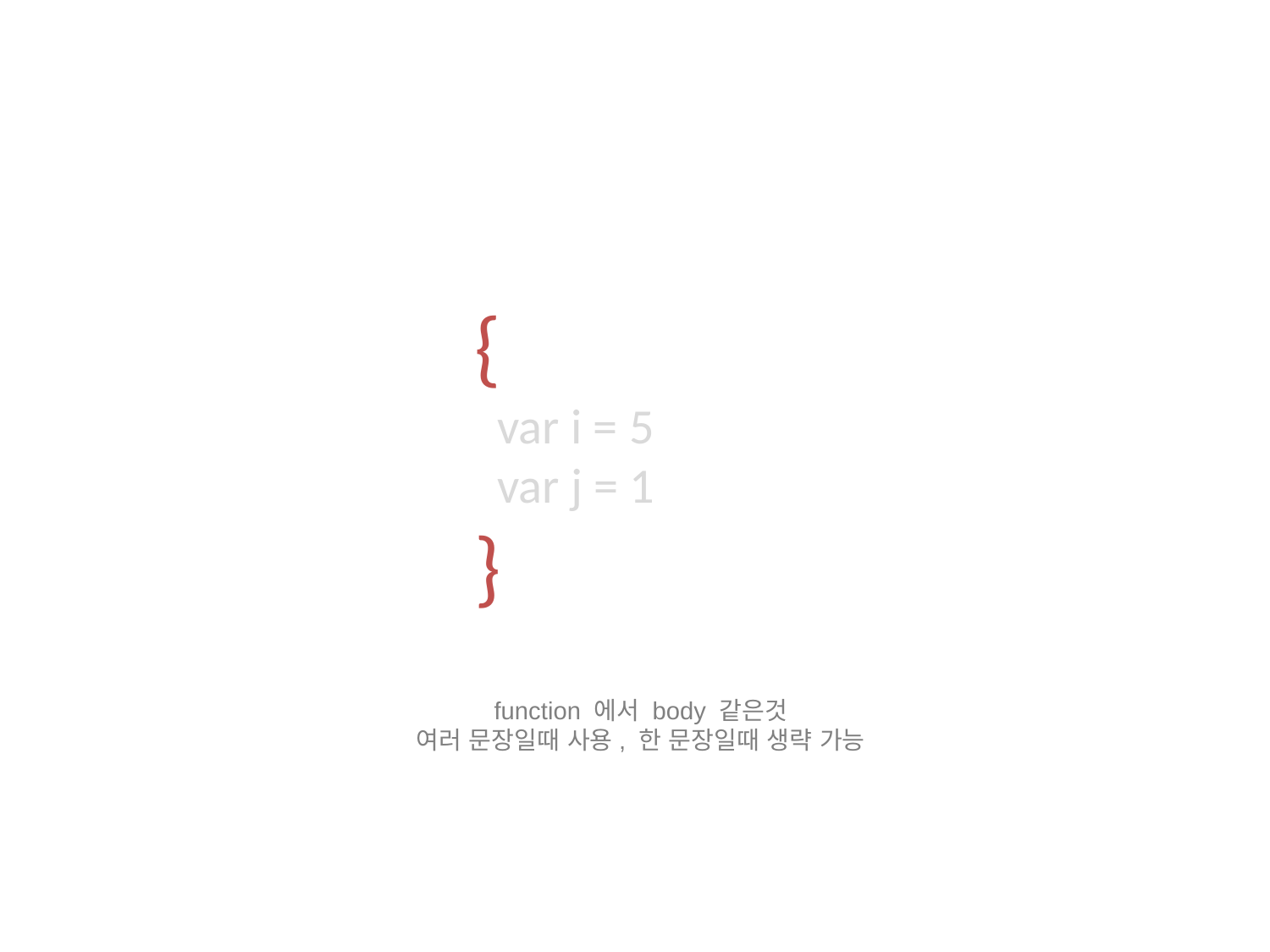

{
  var i = 5
  var j = 1
}
function 에서 body 같은것
여러 문장일때 사용, 한 문장일때 생략 가능